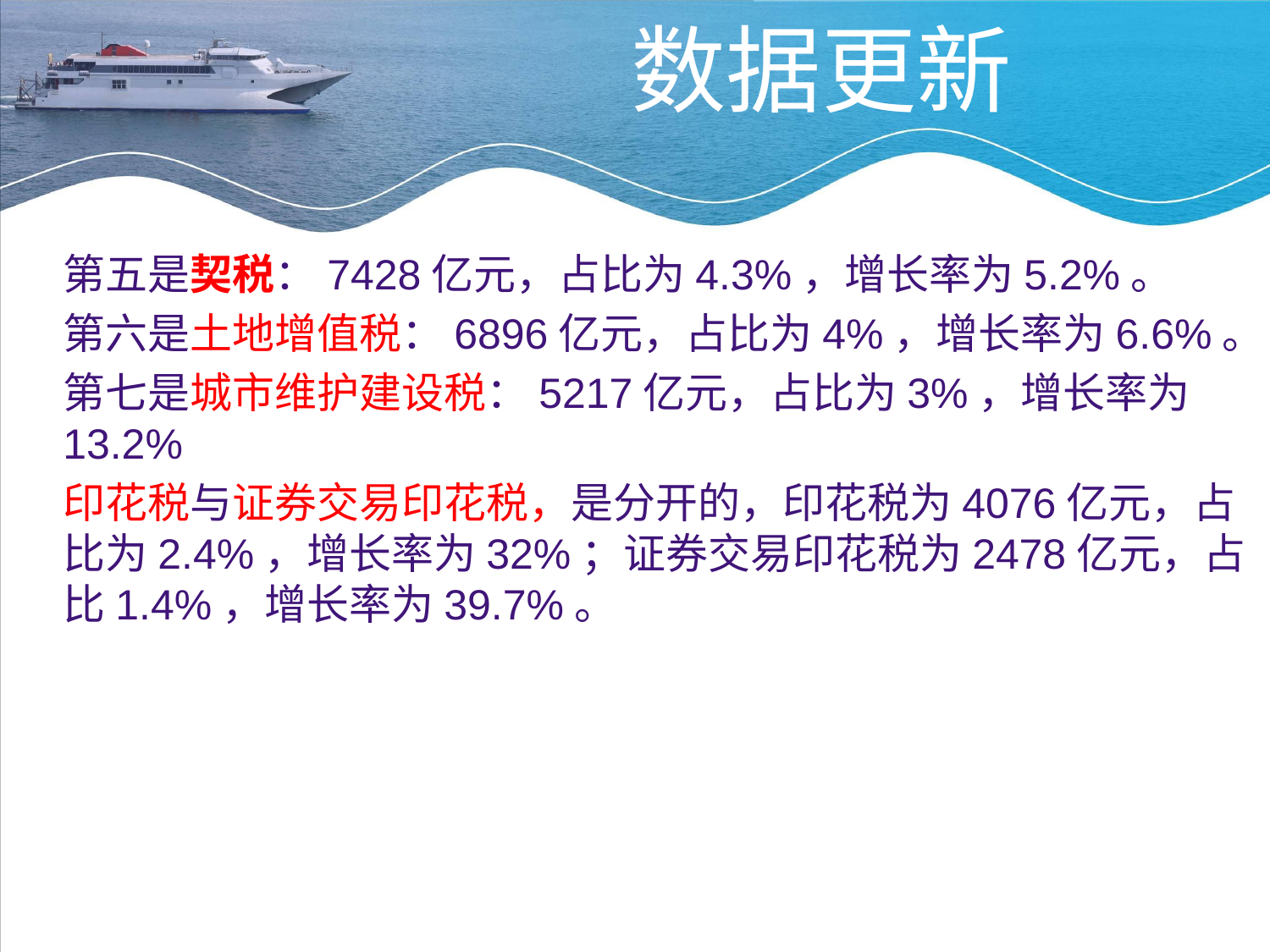

# 数据更新
第五是契税：7428亿元，占比为4.3%，增长率为5.2%。
第六是土地增值税：6896亿元，占比为4%，增长率为6.6%。
第七是城市维护建设税：5217亿元，占比为3%，增长率为13.2%
印花税与证券交易印花税，是分开的，印花税为4076亿元，占比为2.4%，增长率为32%；证券交易印花税为2478亿元，占比1.4%，增长率为39.7%。